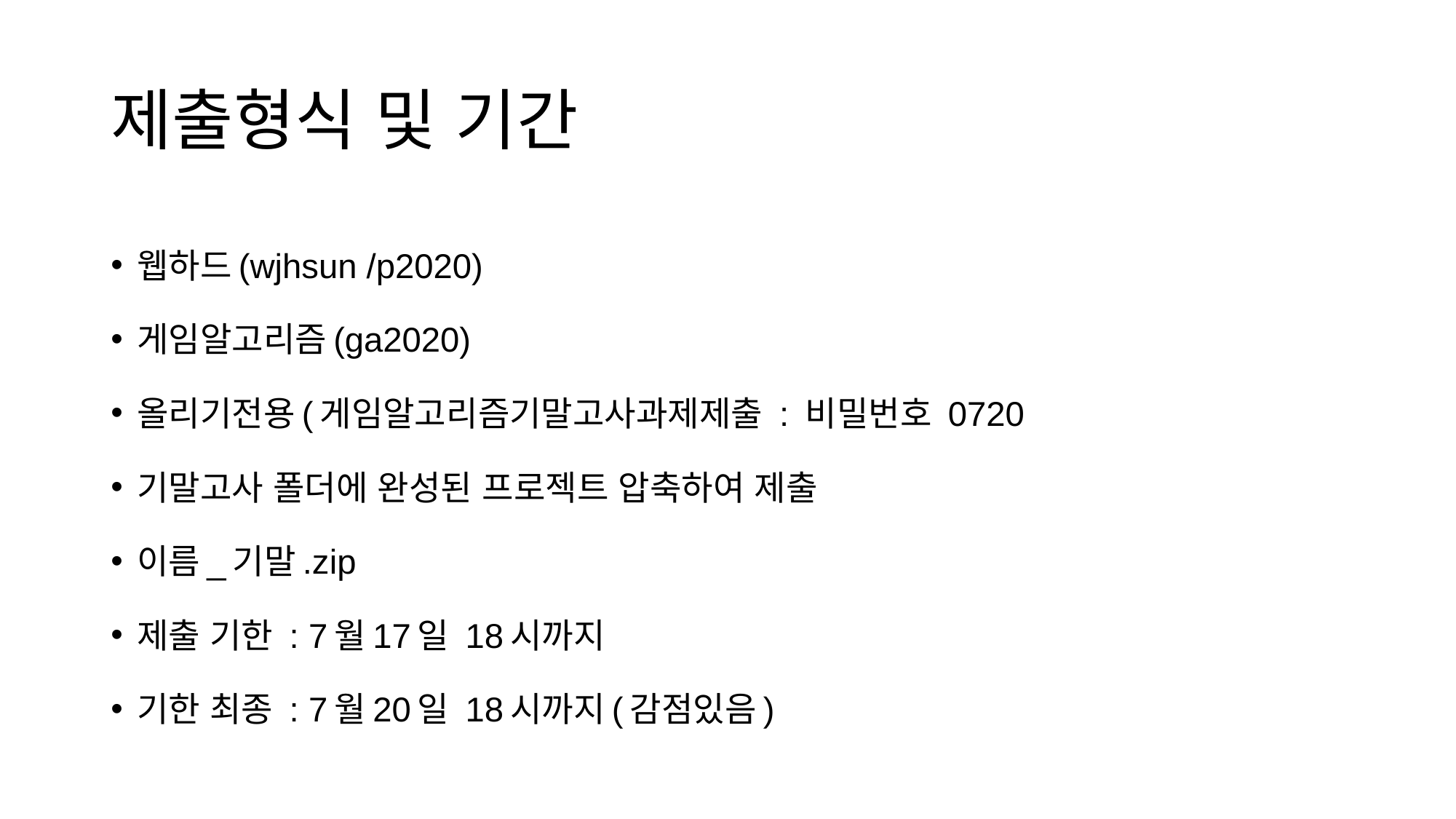

# 제출형식 및 기간
웹하드(wjhsun /p2020)
게임알고리즘(ga2020)
올리기전용(게임알고리즘기말고사과제제출 : 비밀번호 0720
기말고사 폴더에 완성된 프로젝트 압축하여 제출
이름_기말.zip
제출 기한 : 7월17일 18시까지
기한 최종 : 7월20일 18시까지(감점있음)